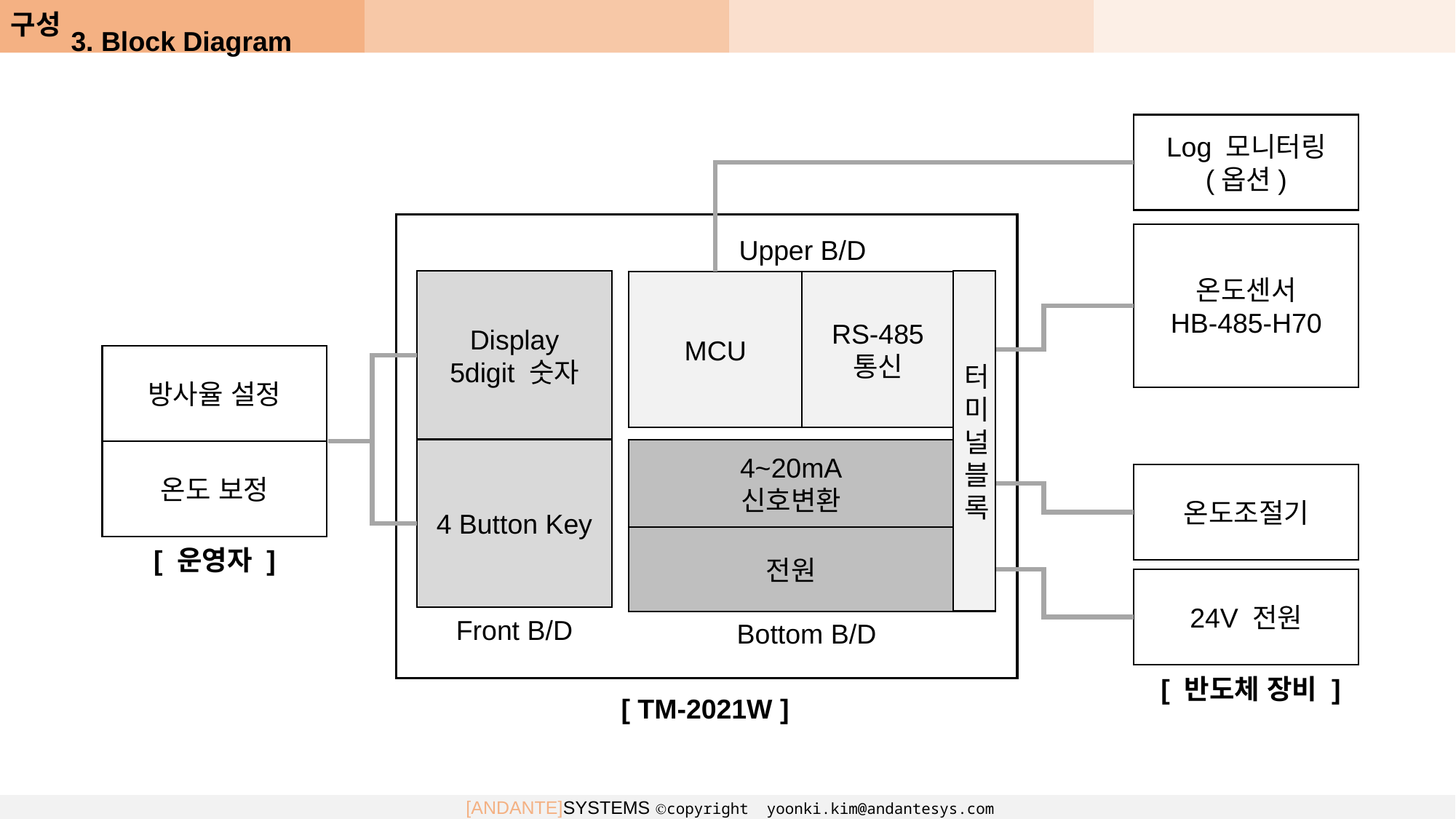

구성
3. Block Diagram
Log 모니터링
(옵션)

온도센서
HB-485-H70
Upper B/D
Display
5digit 숫자
터미널블록
MCU
RS-485
통신
방사율 설정
4 Button Key
4~20mA
신호변환
온도 보정
온도조절기
전원
[ 운영자 ]
24V 전원
Front B/D
Bottom B/D
[ 반도체 장비 ]
[ TM-2021W ]